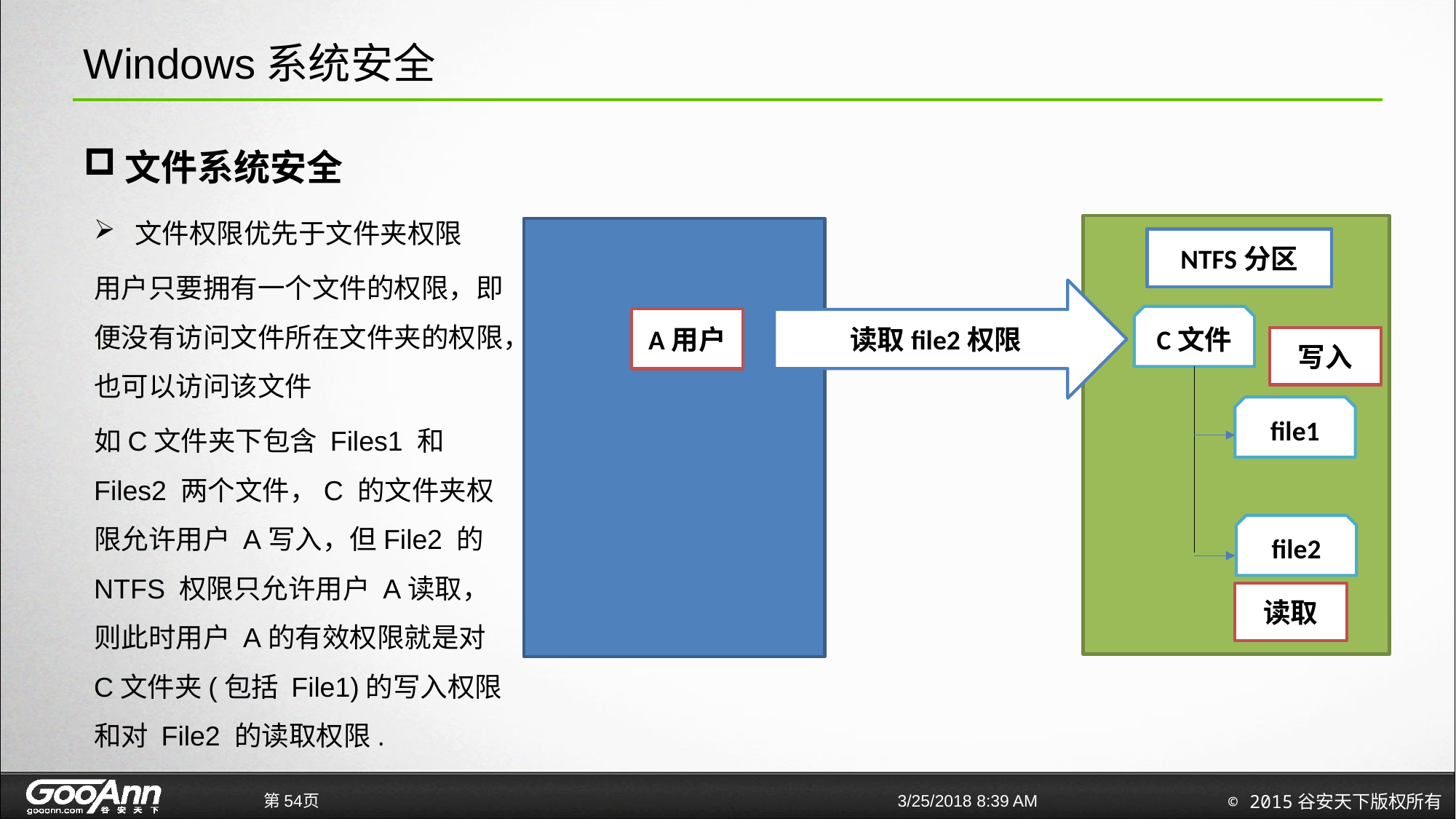

# Windows系统安全
文件系统安全
文件权限优先于文件夹权限
用户只要拥有一个文件的权限，即便没有访问文件所在文件夹的权限，也可以访问该文件
如C文件夹下包含 Files1 和 Files2 两个文件，C 的文件夹权限允许用户 A写入，但File2 的 NTFS 权限只允许用户 A读取，则此时用户 A的有效权限就是对 C文件夹(包括 File1)的写入权限和对 File2 的读取权限.

NTFS分区
读取file2权限
C文件
A用户
写入
file1
file2
读取